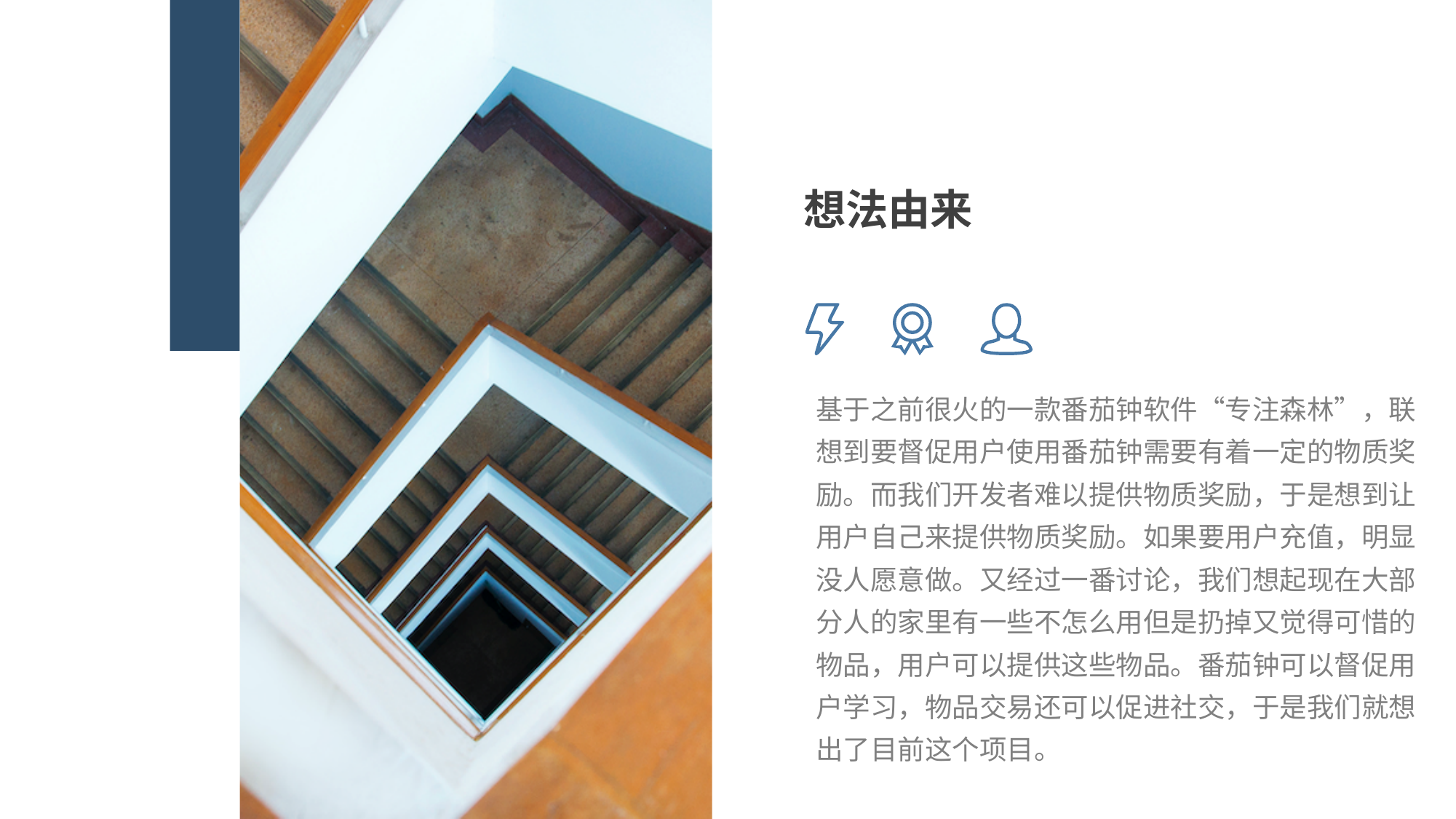

想法由来

基于之前很火的一款番茄钟软件“专注森林”，联想到要督促用户使用番茄钟需要有着一定的物质奖励。而我们开发者难以提供物质奖励，于是想到让用户自己来提供物质奖励。如果要用户充值，明显没人愿意做。又经过一番讨论，我们想起现在大部分人的家里有一些不怎么用但是扔掉又觉得可惜的物品，用户可以提供这些物品。番茄钟可以督促用户学习，物品交易还可以促进社交，于是我们就想出了目前这个项目。